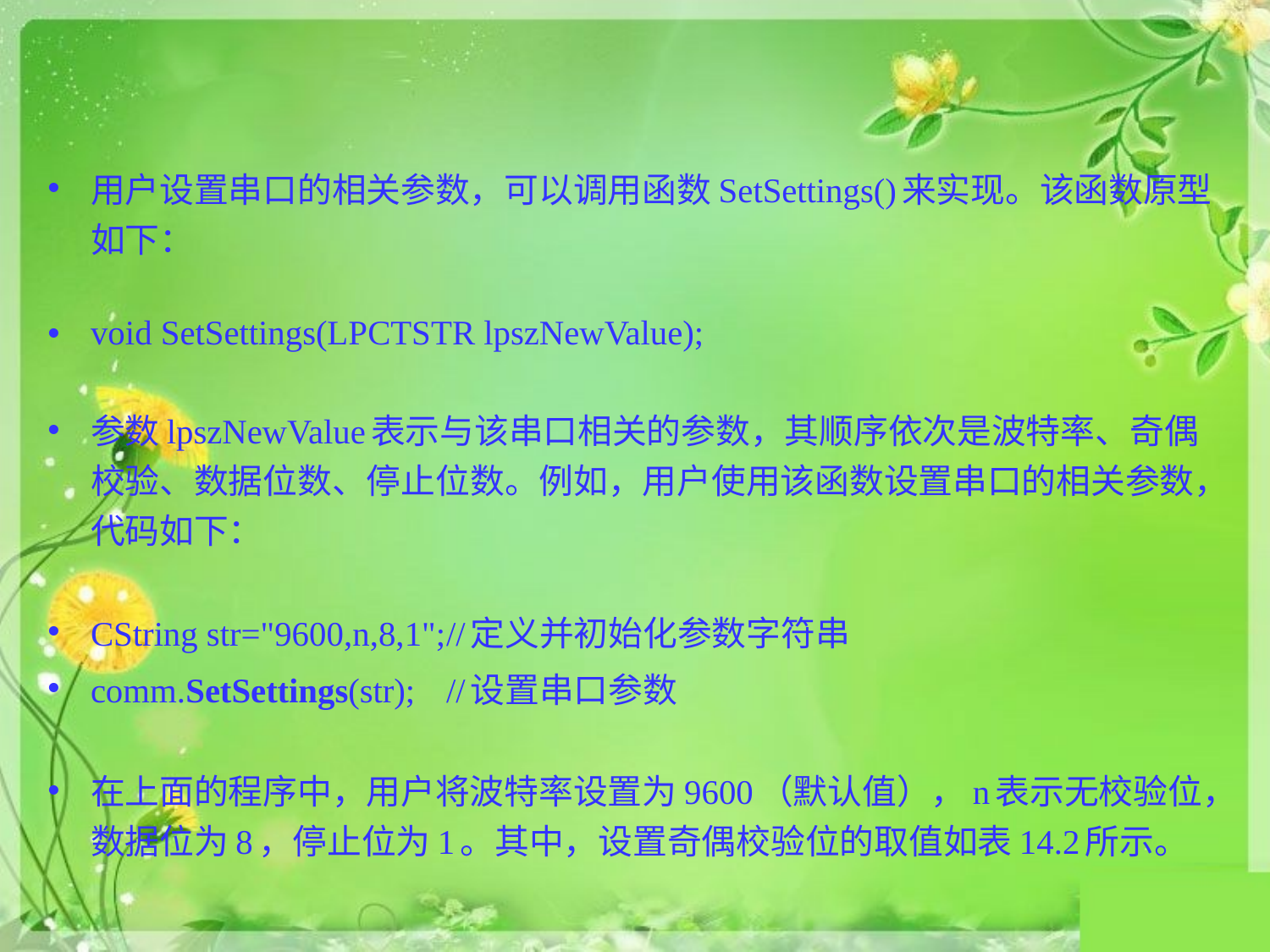

用户设置串口的相关参数，可以调用函数SetSettings()来实现。该函数原型如下：

void SetSettings(LPCTSTR lpszNewValue);

参数lpszNewValue表示与该串口相关的参数，其顺序依次是波特率、奇偶校验、数据位数、停止位数。例如，用户使用该函数设置串口的相关参数，代码如下：

CString str="9600,n,8,1";					//定义并初始化参数字符串
comm.SetSettings(str);						//设置串口参数

在上面的程序中，用户将波特率设置为9600（默认值），n表示无校验位，数据位为8，停止位为1。其中，设置奇偶校验位的取值如表14.2所示。